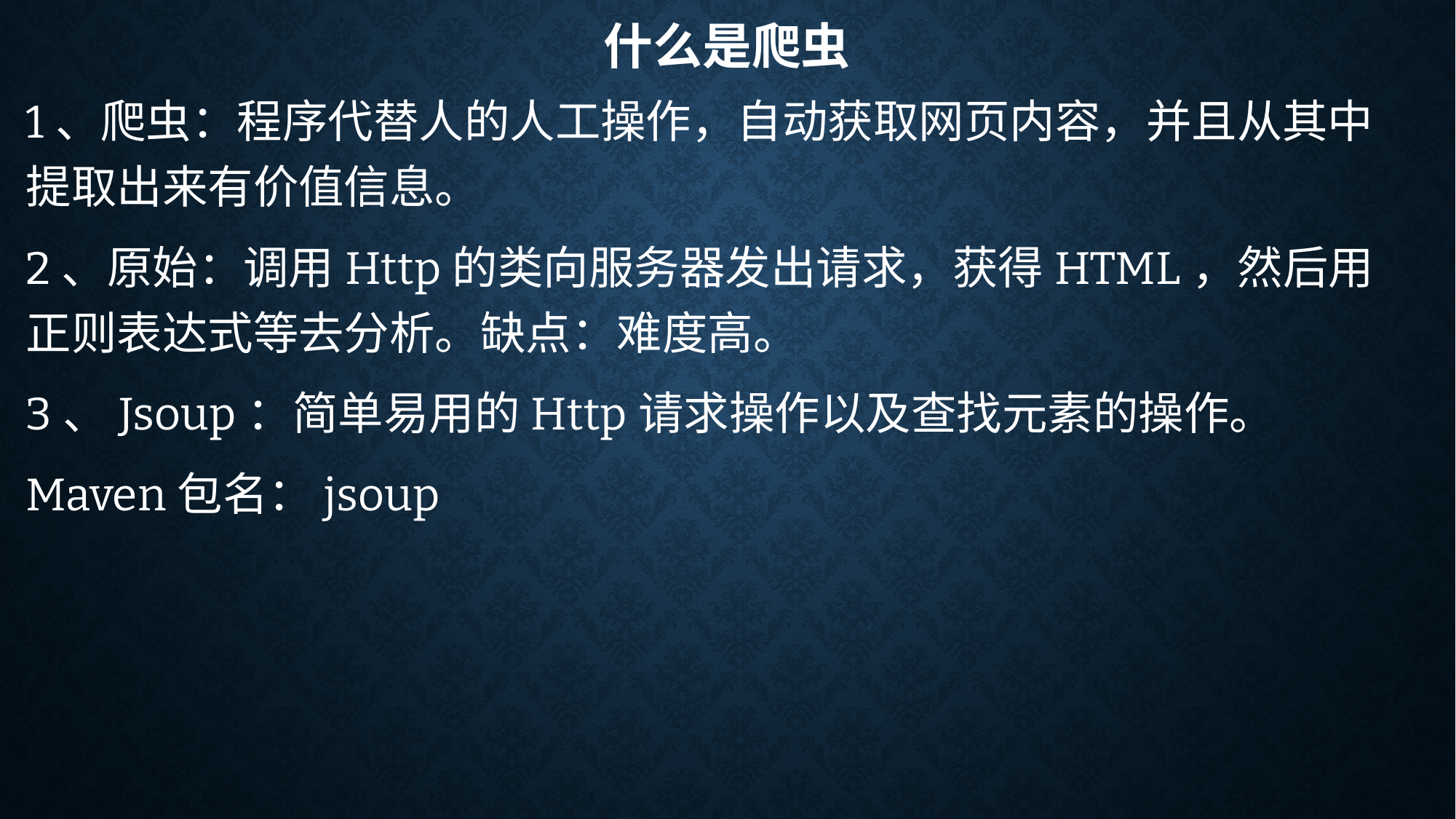

# 什么是爬虫
1、爬虫：程序代替人的人工操作，自动获取网页内容，并且从其中提取出来有价值信息。
2、原始：调用Http的类向服务器发出请求，获得HTML，然后用正则表达式等去分析。缺点：难度高。
3、Jsoup：简单易用的Http请求操作以及查找元素的操作。
Maven包名：jsoup